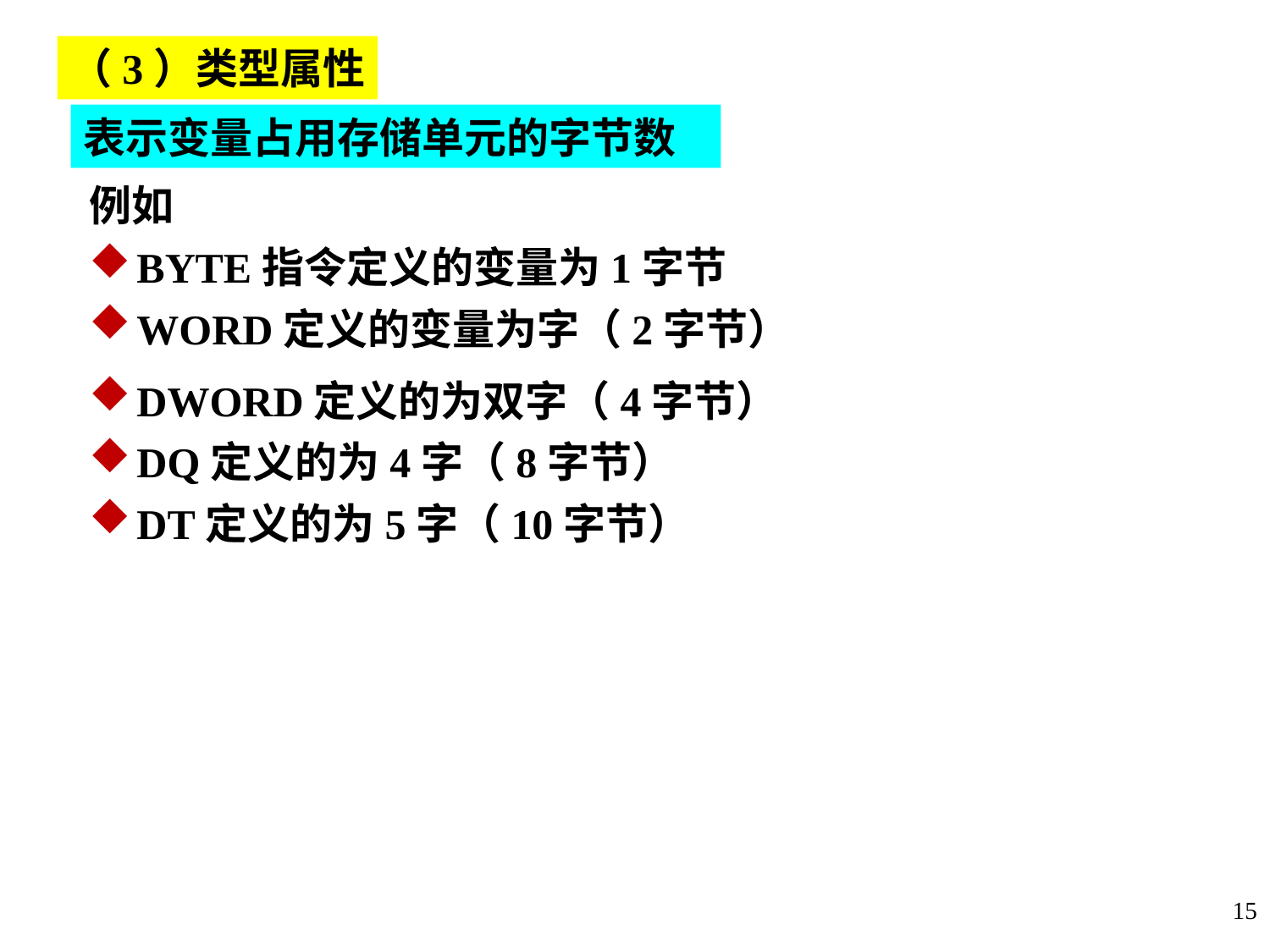

（3）类型属性
表示变量占用存储单元的字节数
例如
BYTE指令定义的变量为1字节
WORD定义的变量为字（2字节）
DWORD定义的为双字（4字节）
DQ定义的为4字（8字节）
DT定义的为5字（10字节）
15